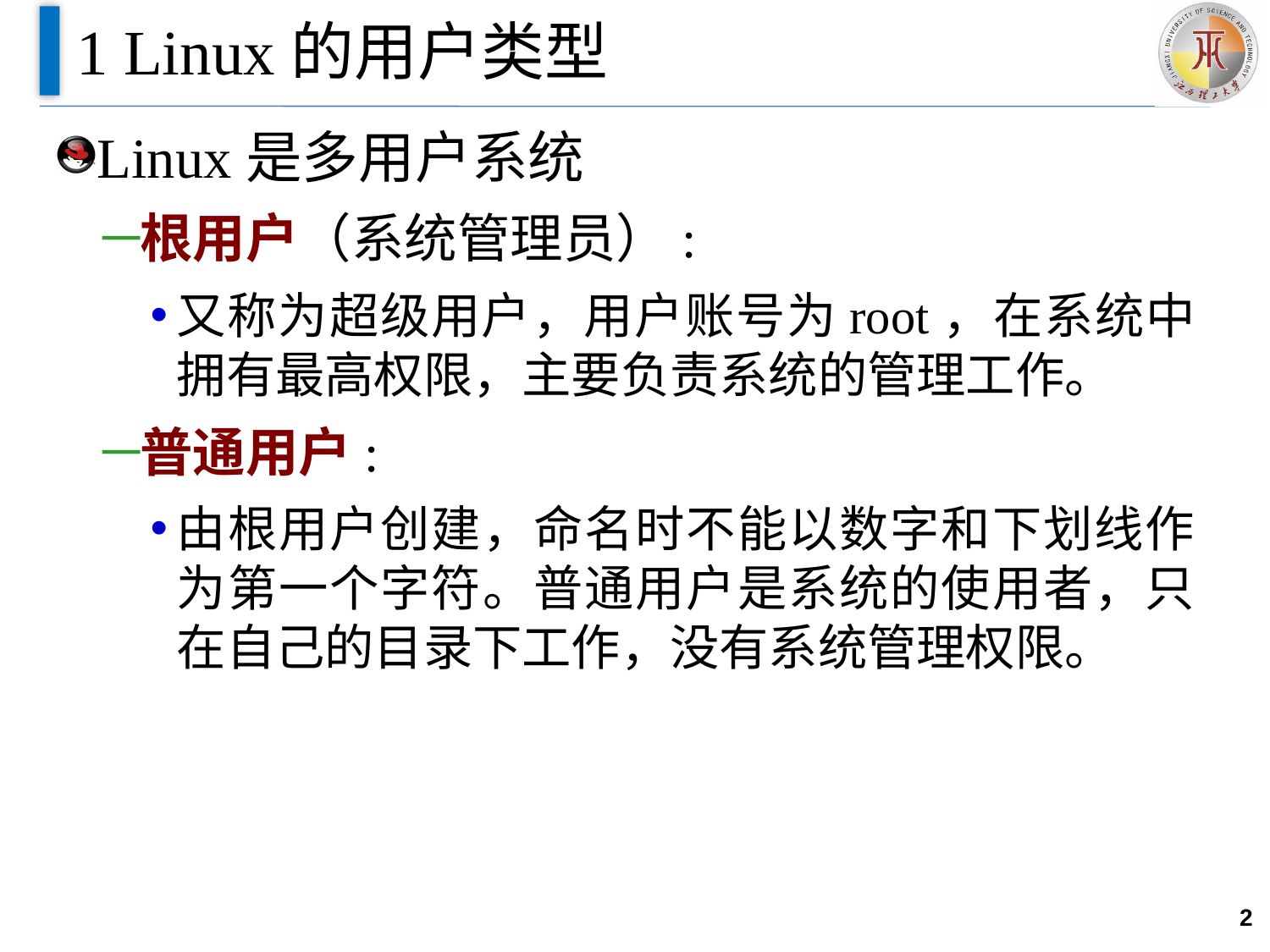

# 1 Linux的用户类型
Linux是多用户系统
根用户（系统管理员）:
又称为超级用户，用户账号为root，在系统中拥有最高权限，主要负责系统的管理工作。
普通用户:
由根用户创建，命名时不能以数字和下划线作为第一个字符。普通用户是系统的使用者，只在自己的目录下工作，没有系统管理权限。
2